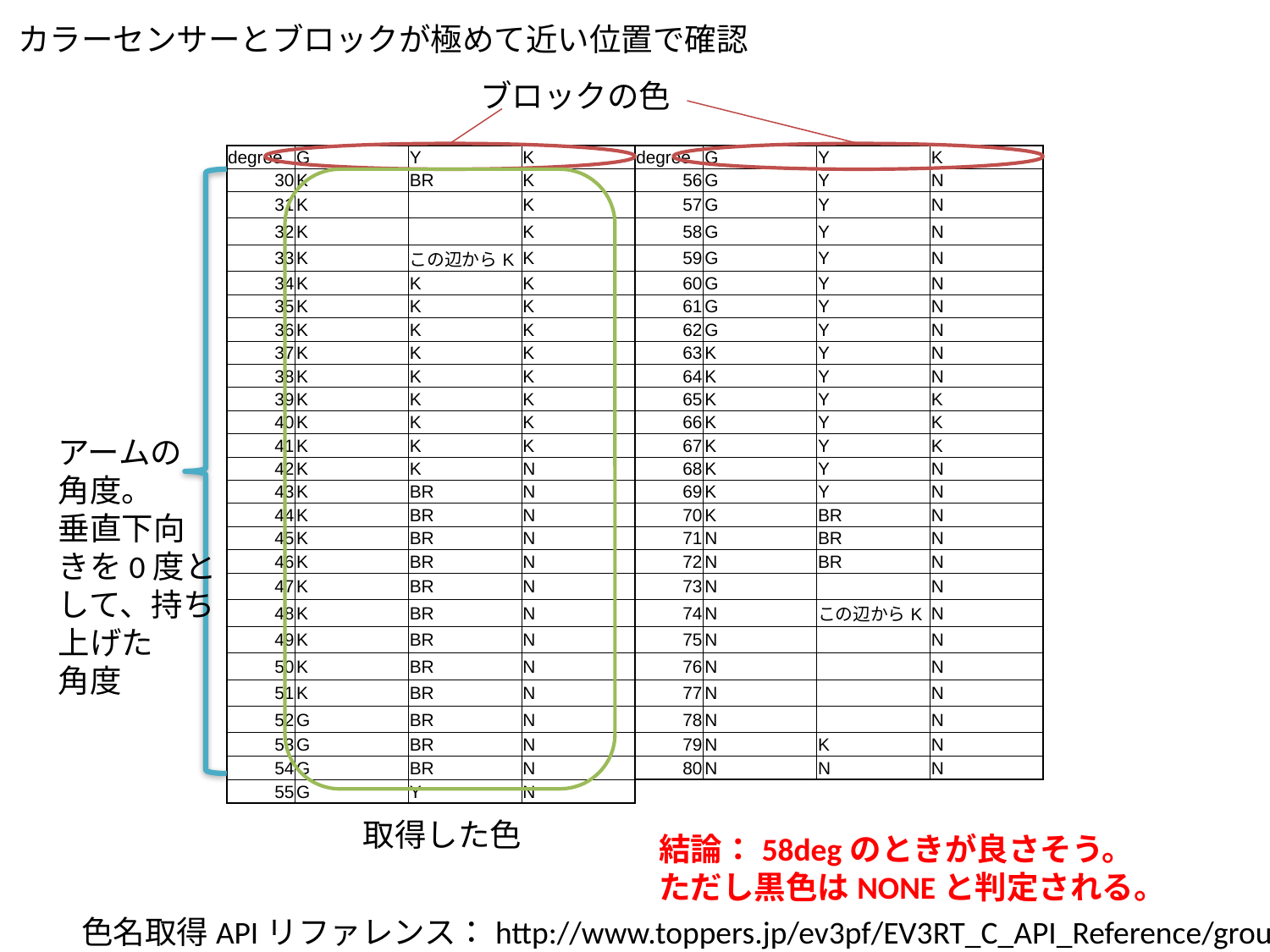

カラーセンサーとブロックが極めて近い位置で確認
ブロックの色

| degree | G | Y | K | degree | G | Y | K |
| --- | --- | --- | --- | --- | --- | --- | --- |
| 30 | K | BR | K | 56 | G | Y | N |
| 31 | K |  | K | 57 | G | Y | N |
| 32 | K |  | K | 58 | G | Y | N |
| 33 | K | この辺からK | K | 59 | G | Y | N |
| 34 | K | K | K | 60 | G | Y | N |
| 35 | K | K | K | 61 | G | Y | N |
| 36 | K | K | K | 62 | G | Y | N |
| 37 | K | K | K | 63 | K | Y | N |
| 38 | K | K | K | 64 | K | Y | N |
| 39 | K | K | K | 65 | K | Y | K |
| 40 | K | K | K | 66 | K | Y | K |
| 41 | K | K | K | 67 | K | Y | K |
| 42 | K | K | N | 68 | K | Y | N |
| 43 | K | BR | N | 69 | K | Y | N |
| 44 | K | BR | N | 70 | K | BR | N |
| 45 | K | BR | N | 71 | N | BR | N |
| 46 | K | BR | N | 72 | N | BR | N |
| 47 | K | BR | N | 73 | N |  | N |
| 48 | K | BR | N | 74 | N | この辺からK | N |
| 49 | K | BR | N | 75 | N |  | N |
| 50 | K | BR | N | 76 | N |  | N |
| 51 | K | BR | N | 77 | N |  | N |
| 52 | G | BR | N | 78 | N |  | N |
| 53 | G | BR | N | 79 | N | K | N |
| 54 | G | BR | N | 80 | N | N | N |
| 55 | G | Y | N |  |  |  |  |

アームの
角度。
垂直下向
きを0度と
して、持ち
上げた
角度
取得した色
結論：58degのときが良さそう。
ただし黒色はNONEと判定される。
色名取得APIリファレンス：http://www.toppers.jp/ev3pf/EV3RT_C_API_Reference/group__ev3sensor.html#ga776b35d98fd73550278e27ee39a3d3aa